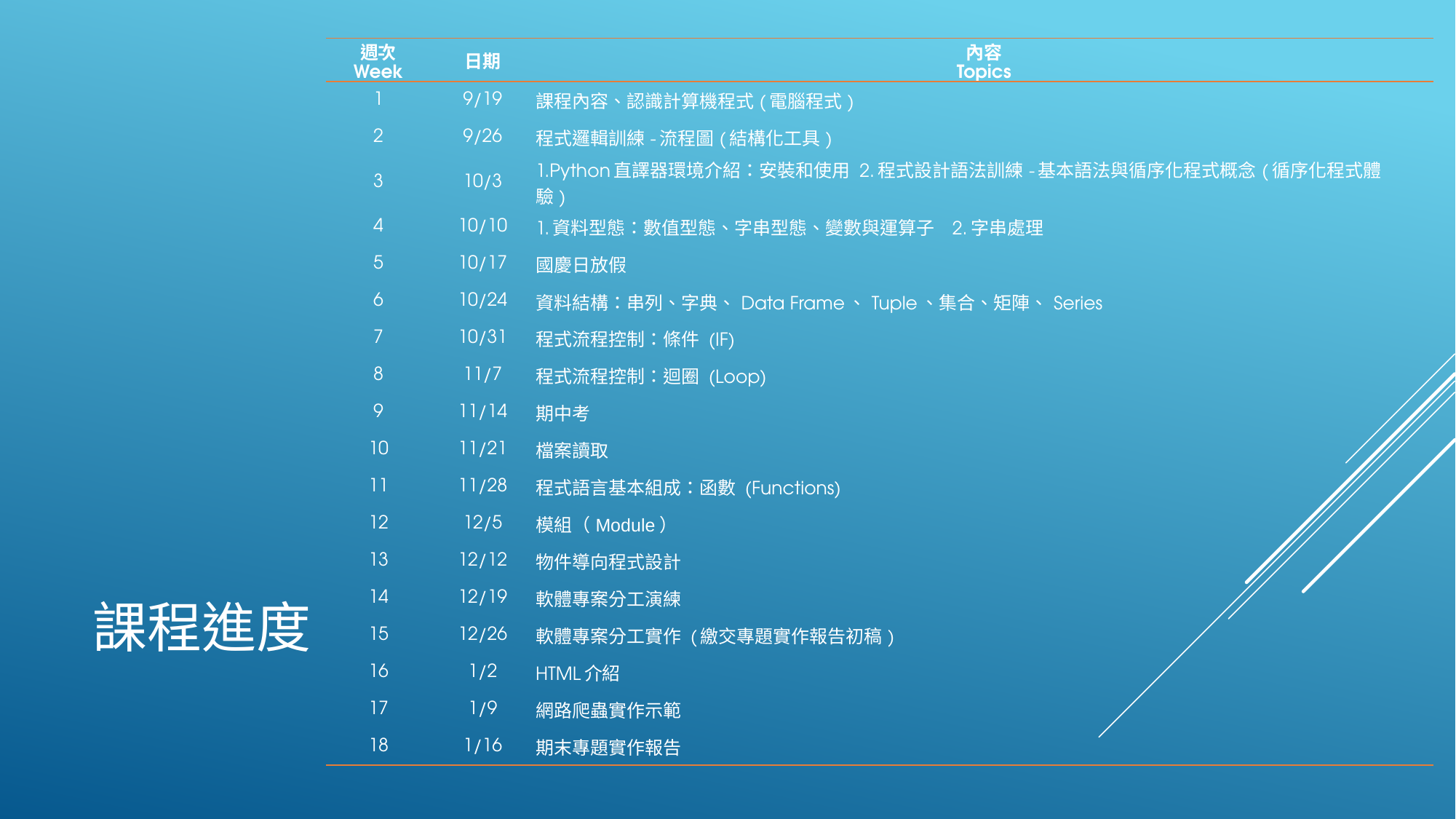

| 週次 Week | 日期 | 內容 Topics |  |
| --- | --- | --- | --- |
| 1 | 9/19 | 課程內容、認識計算機程式(電腦程式) |  |
| 2 | 9/26 | 程式邏輯訓練-流程圖(結構化工具) |  |
| 3 | 10/3 | 1.Python直譯器環境介紹：安裝和使用 2.程式設計語法訓練-基本語法與循序化程式概念(循序化程式體驗) |  |
| 4 | 10/10 | 1.資料型態：數值型態、字串型態、變數與運算子 2.字串處理 |  |
| 5 | 10/17 | 國慶日放假 |  |
| 6 | 10/24 | 資料結構：串列、字典、Data Frame、Tuple、集合、矩陣、Series |  |
| 7 | 10/31 | 程式流程控制：條件 (IF) |  |
| 8 | 11/7 | 程式流程控制：迴圈 (Loop) |  |
| 9 | 11/14 | 期中考 |  |
| 10 | 11/21 | 檔案讀取 |  |
| 11 | 11/28 | 程式語言基本組成：函數 (Functions) |  |
| 12 | 12/5 | 模組（Module） |  |
| 13 | 12/12 | 物件導向程式設計 |  |
| 14 | 12/19 | 軟體專案分工演練 |  |
| 15 | 12/26 | 軟體專案分工實作 (繳交專題實作報告初稿) |  |
| 16 | 1/2 | HTML介紹 |  |
| 17 | 1/9 | 網路爬蟲實作示範 |  |
| 18 | 1/16 | 期末專題實作報告 |  |
# 課程進度